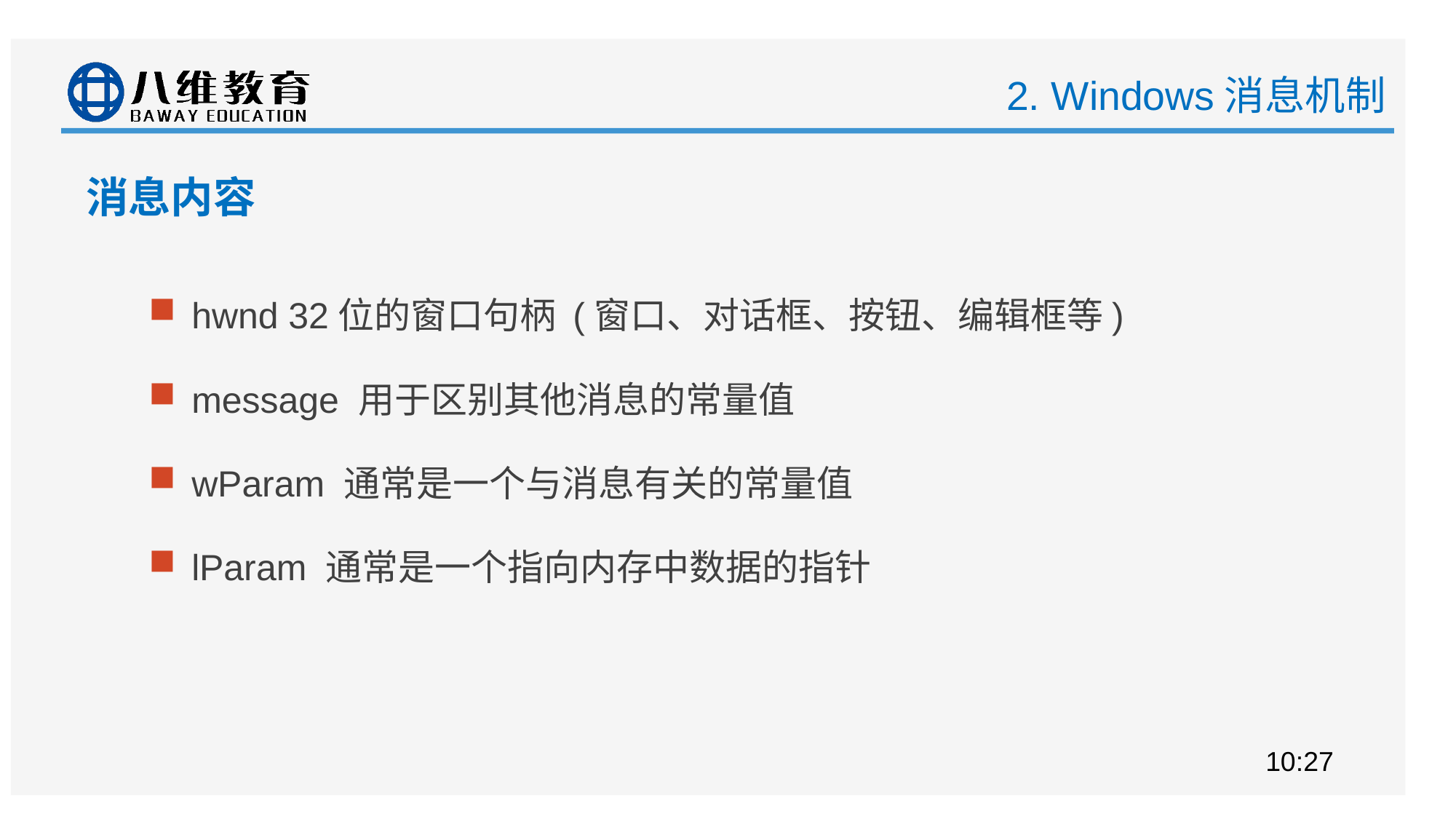

# 2. Windows消息机制
消息内容

hwnd 32位的窗口句柄 (窗口、对话框、按钮、编辑框等)
message 用于区别其他消息的常量值
wParam 通常是一个与消息有关的常量值
lParam 通常是一个指向内存中数据的指针